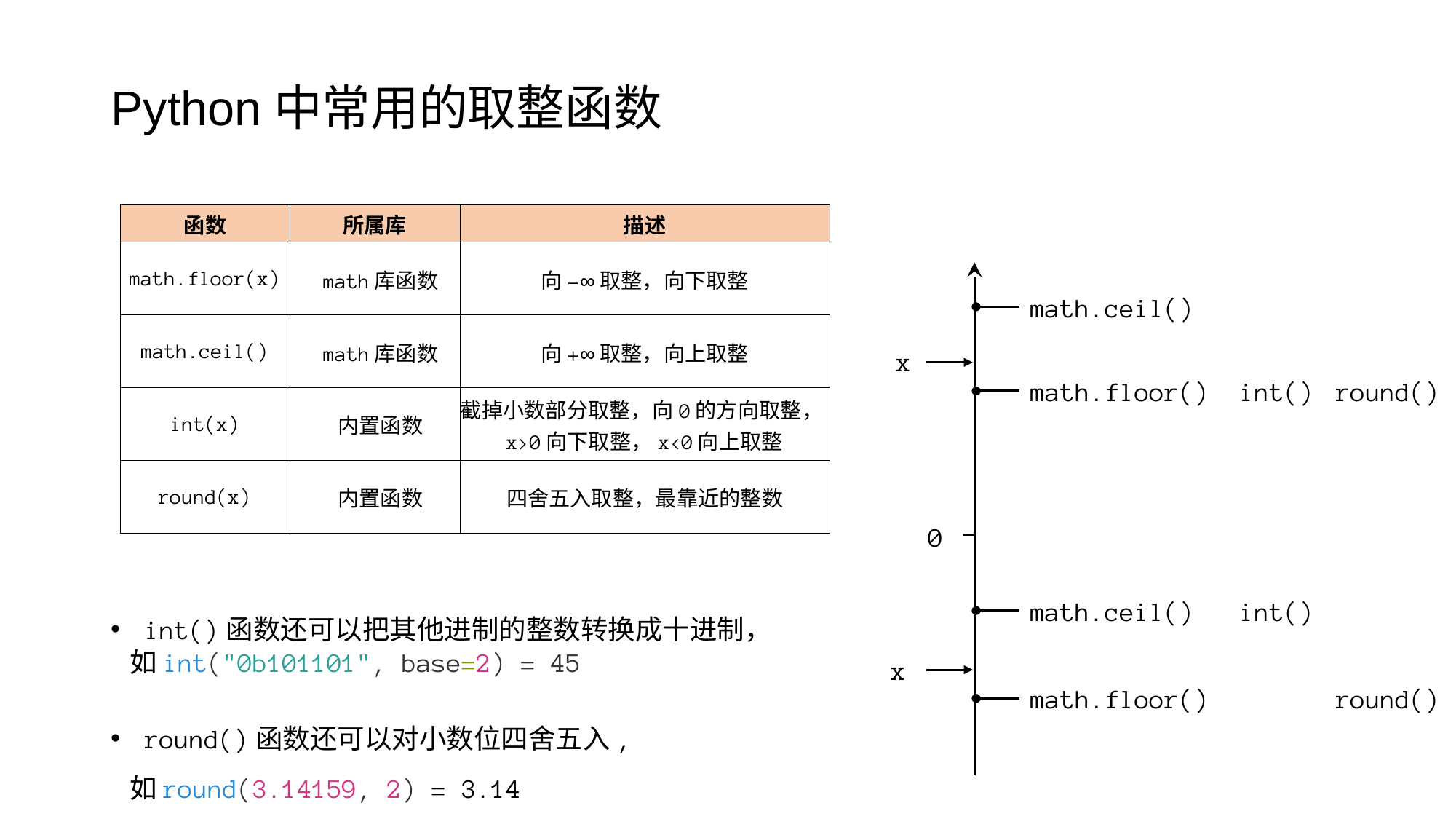

# Python中常用的取整函数
| 函数 | 所属库 | 描述 |
| --- | --- | --- |
| math.floor(x) | math库函数 | 向-∞取整，向下取整 |
| math.ceil() | math库函数 | 向+∞取整，向上取整 |
| int(x) | 内置函数 | 截掉小数部分取整，向0的方向取整，x>0向下取整，x<0向上取整 |
| round(x) | 内置函数 | 四舍五入取整，最靠近的整数 |
math.ceil()
x
math.floor()
int()
round()
0
math.ceil()
int()
int()函数还可以把其他进制的整数转换成十进制，
  如int("0b101101", base=2) = 45
round()函数还可以对小数位四舍五入,
  如round(3.14159, 2) = 3.14
x
math.floor()
round()